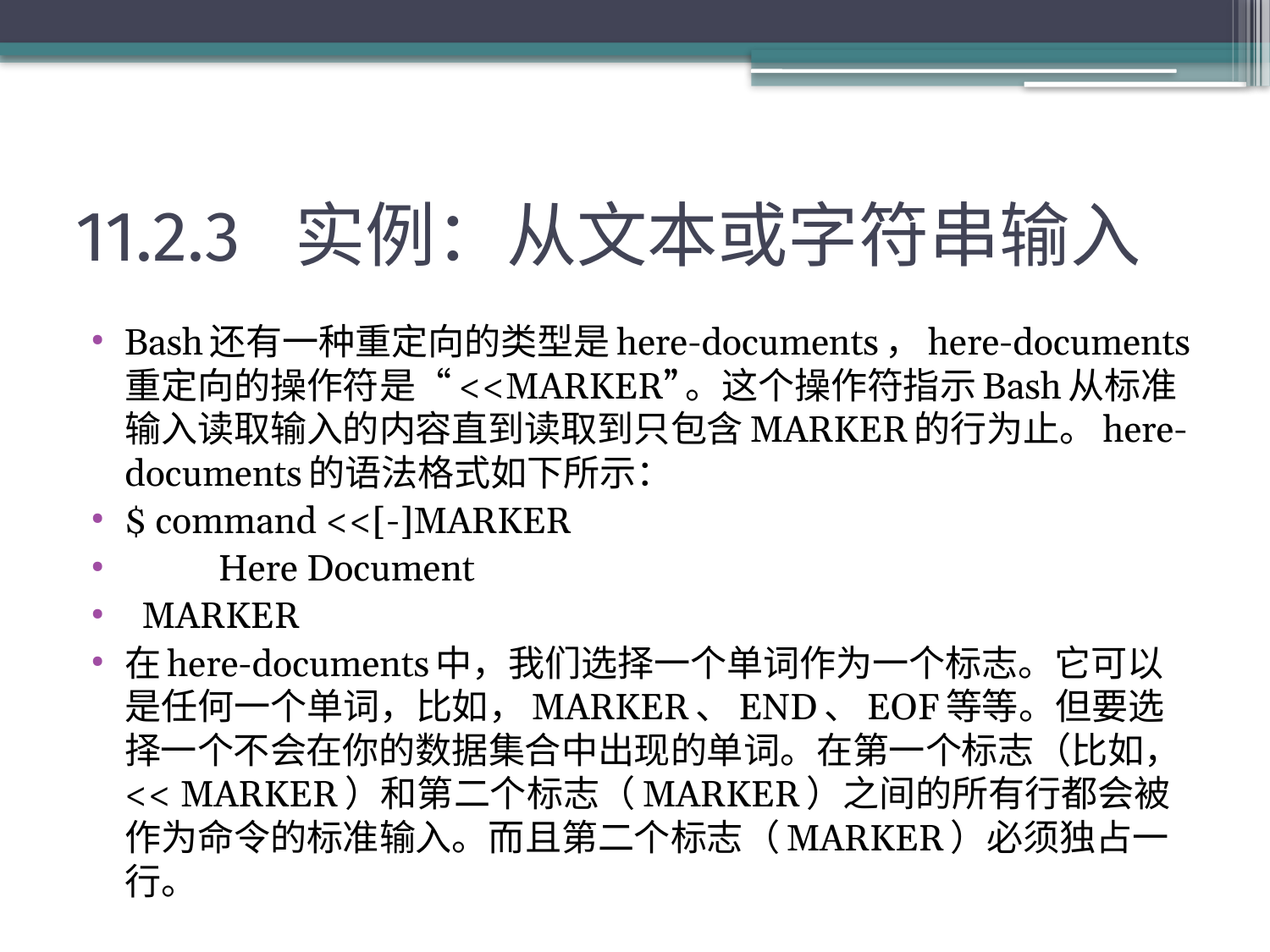

# 11.2.3  实例：从文本或字符串输入
Bash还有一种重定向的类型是here-documents，here-documents重定向的操作符是“<<MARKER”。这个操作符指示Bash从标准输入读取输入的内容直到读取到只包含MARKER的行为止。here-documents的语法格式如下所示：
$ command <<[-]MARKER
	Here Document
  MARKER
在here-documents中，我们选择一个单词作为一个标志。它可以是任何一个单词，比如，MARKER、END、EOF等等。但要选择一个不会在你的数据集合中出现的单词。在第一个标志（比如，<< MARKER）和第二个标志（MARKER）之间的所有行都会被作为命令的标准输入。而且第二个标志（MARKER）必须独占一行。